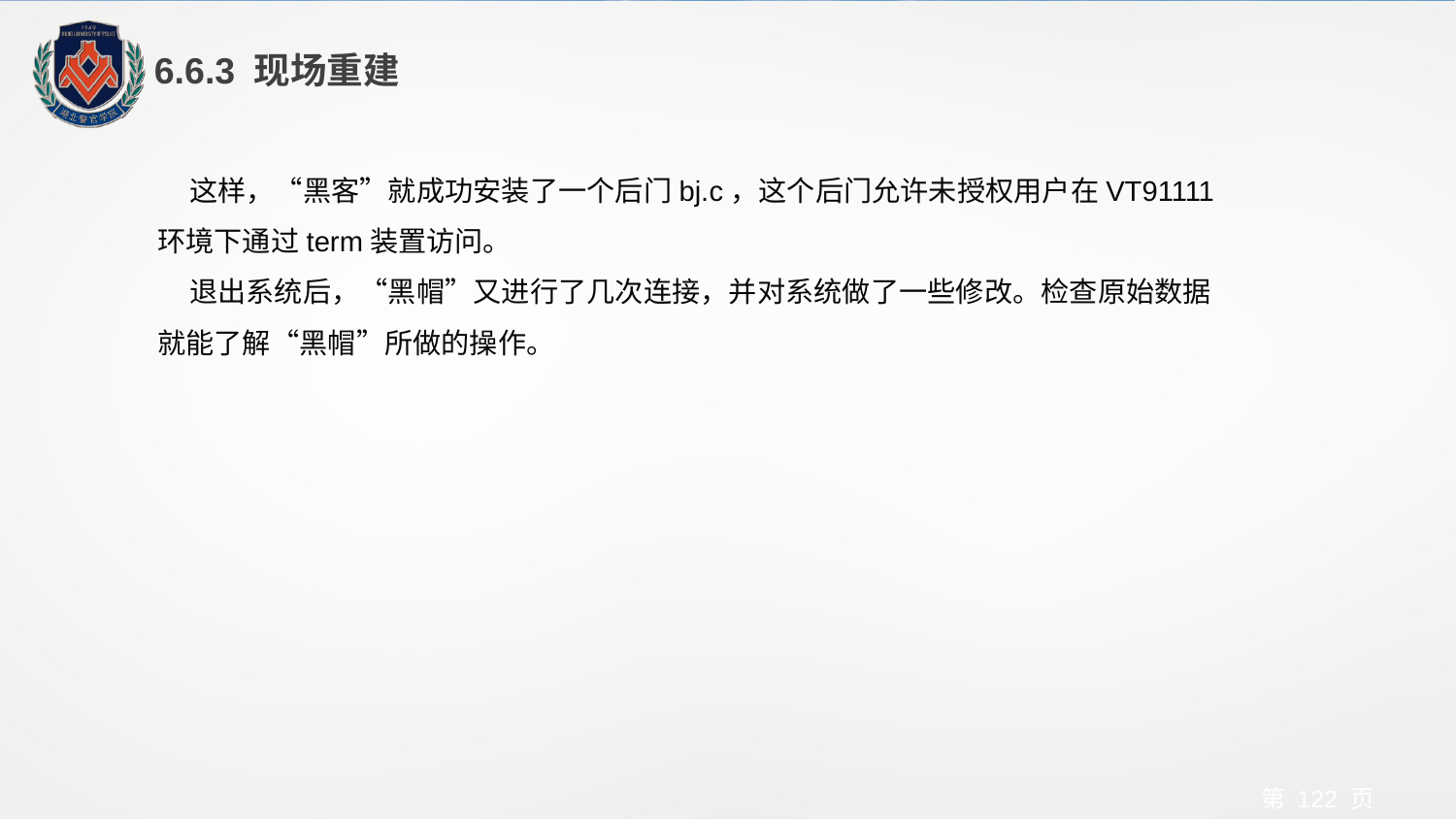

6.6.3 现场重建
    这样，“黑客”就成功安装了一个后门bj.c，这个后门允许未授权用户在VT91111环境下通过term装置访问。
    退出系统后，“黑帽”又进行了几次连接，并对系统做了一些修改。检查原始数据就能了解“黑帽”所做的操作。